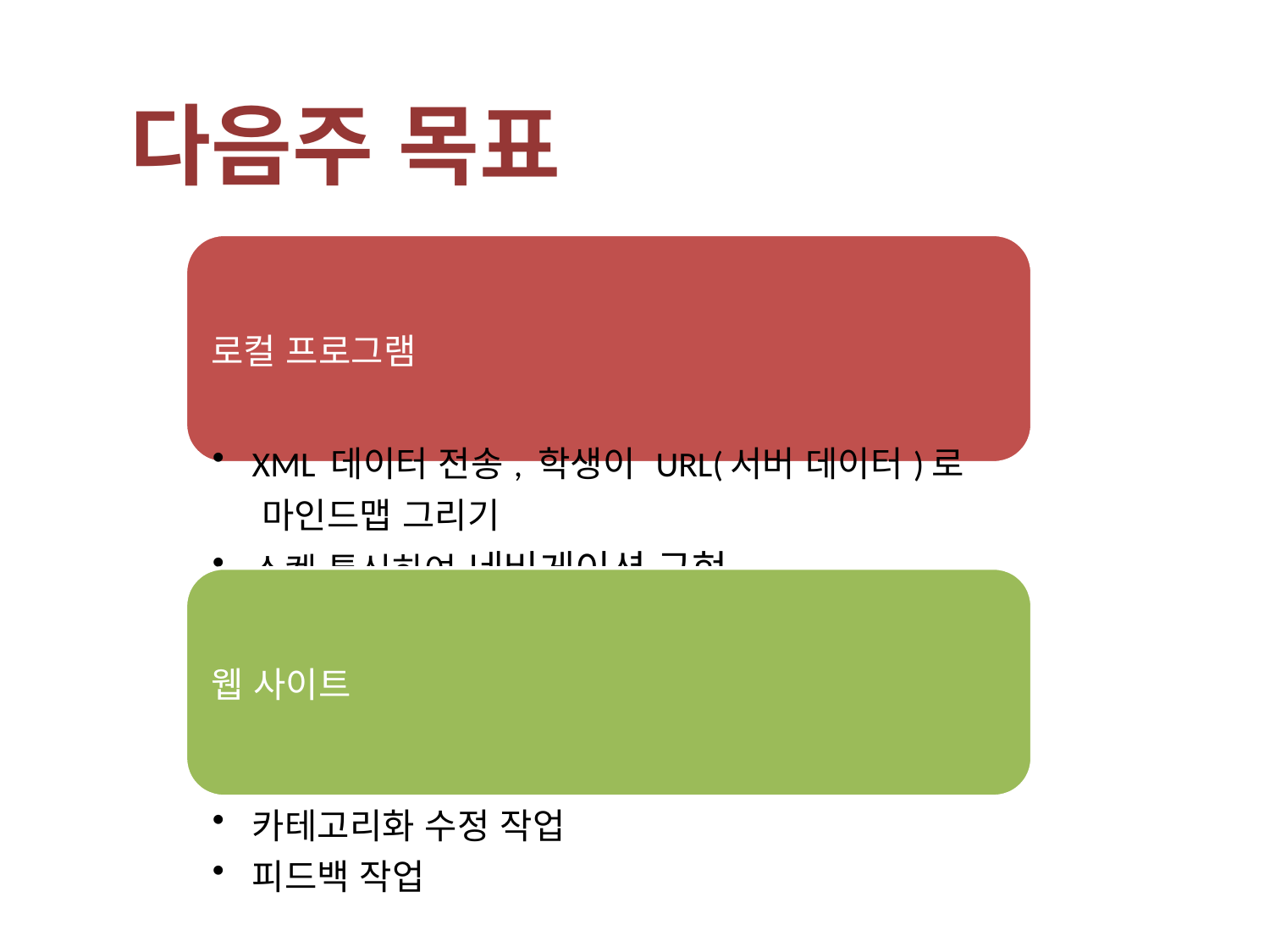

다음주 목표
로컬 프로그램
XML 데이터 전송, 학생이 URL(서버 데이터)로       마인드맵 그리기
웹 사이트
카테고리화 수정 작업
소켓 통신하여 네비게이션 구현
피드백 작업